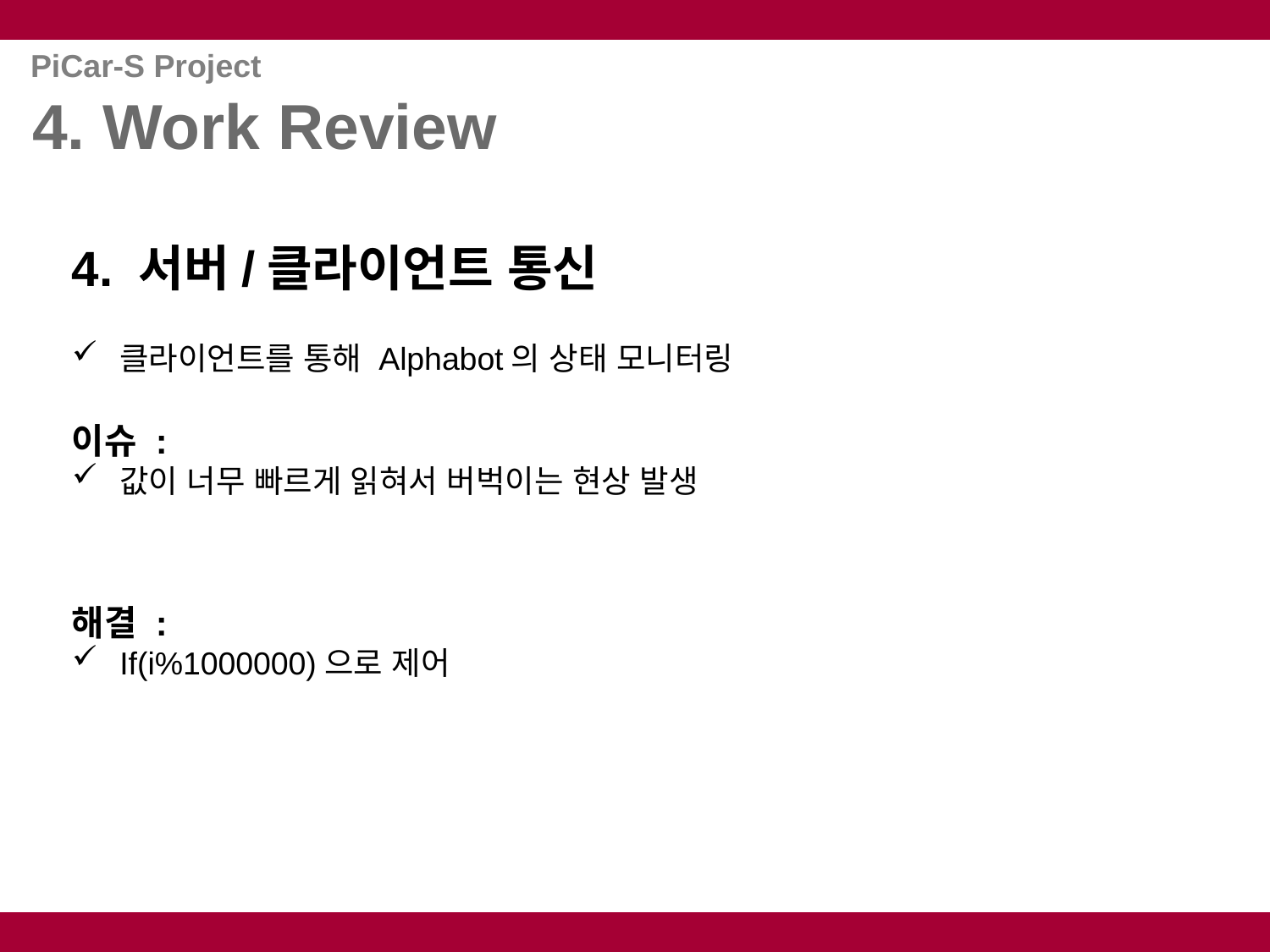

PiCar-S Project
4. Work Review
4. 서버/클라이언트 통신

클라이언트를 통해 Alphabot의 상태 모니터링

이슈 :
값이 너무 빠르게 읽혀서 버벅이는 현상 발생

해결 :
If(i%1000000)으로 제어